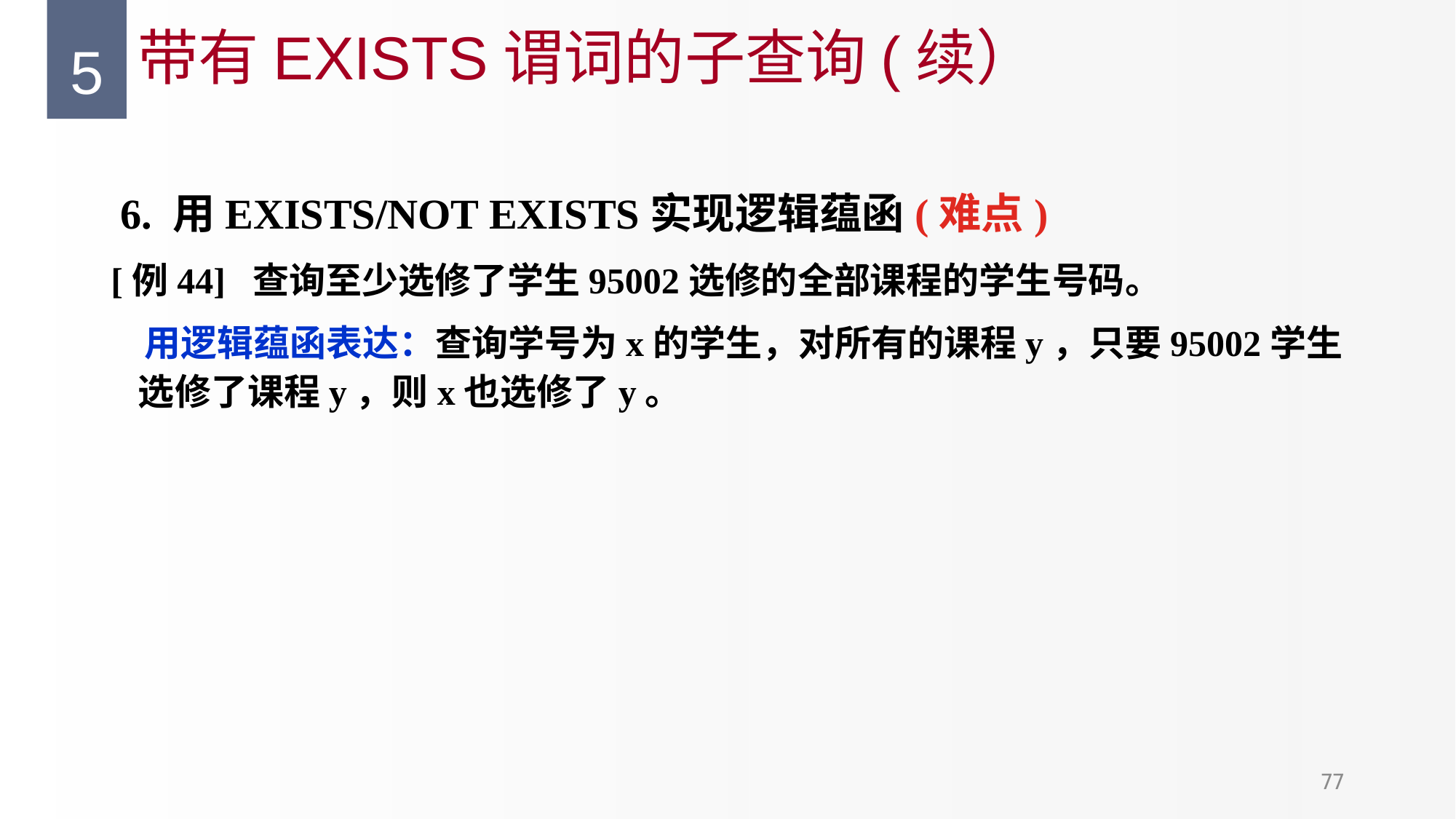

# 带有EXISTS谓词的子查询(续）
 6. 用EXISTS/NOT EXISTS实现逻辑蕴函(难点)
[例44]  查询至少选修了学生95002选修的全部课程的学生号码。
   用逻辑蕴函表达：查询学号为x的学生，对所有的课程y，只要95002学生选修了课程y，则x也选修了y。
77